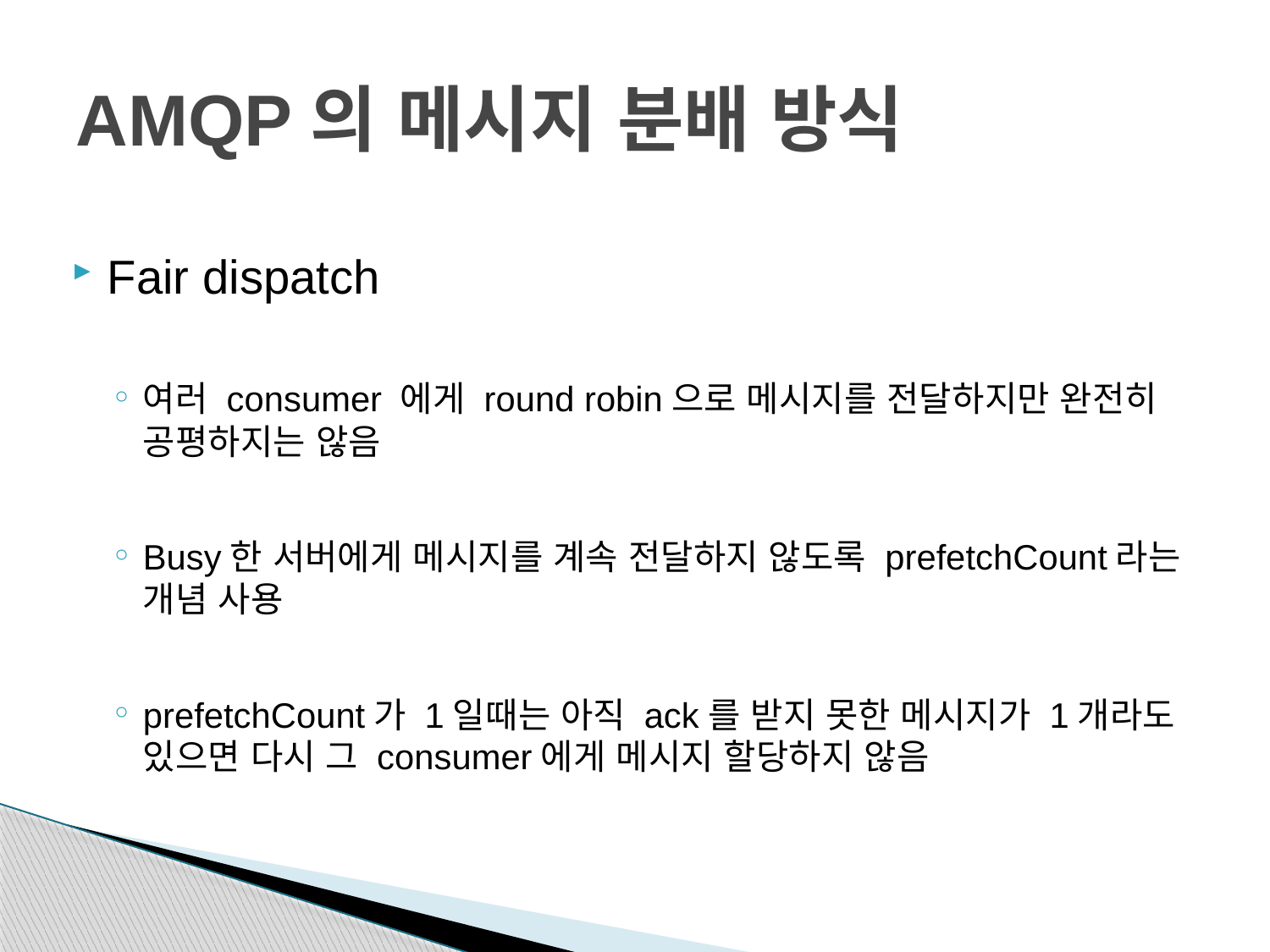

# AMQP의 메시지 분배 방식

Fair dispatch

여러 consumer 에게 round robin으로 메시지를 전달하지만 완전히 공평하지는 않음

Busy한 서버에게 메시지를 계속 전달하지 않도록 prefetchCount라는 개념 사용

prefetchCount가 1일때는 아직 ack를 받지 못한 메시지가 1개라도 있으면 다시 그 consumer에게 메시지 할당하지 않음